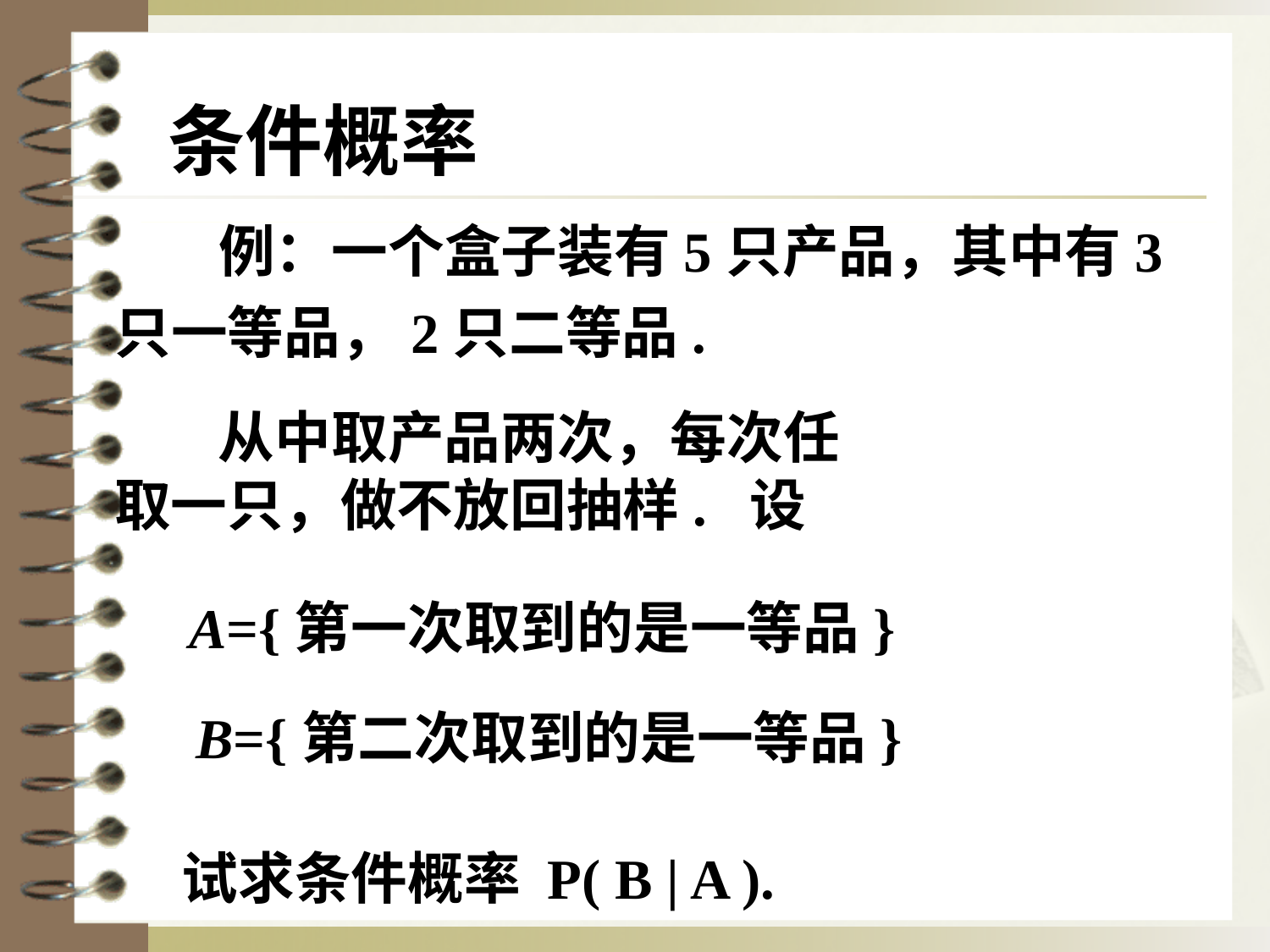

条件概率
       例：一个盒子装有5只产品，其中有3只一等品，2只二等品.
       从中取产品两次，每次任取一只，做不放回抽样.  设
A={第一次取到的是一等品}
  B={第二次取到的是一等品}
试求条件概率 P( B | A ).